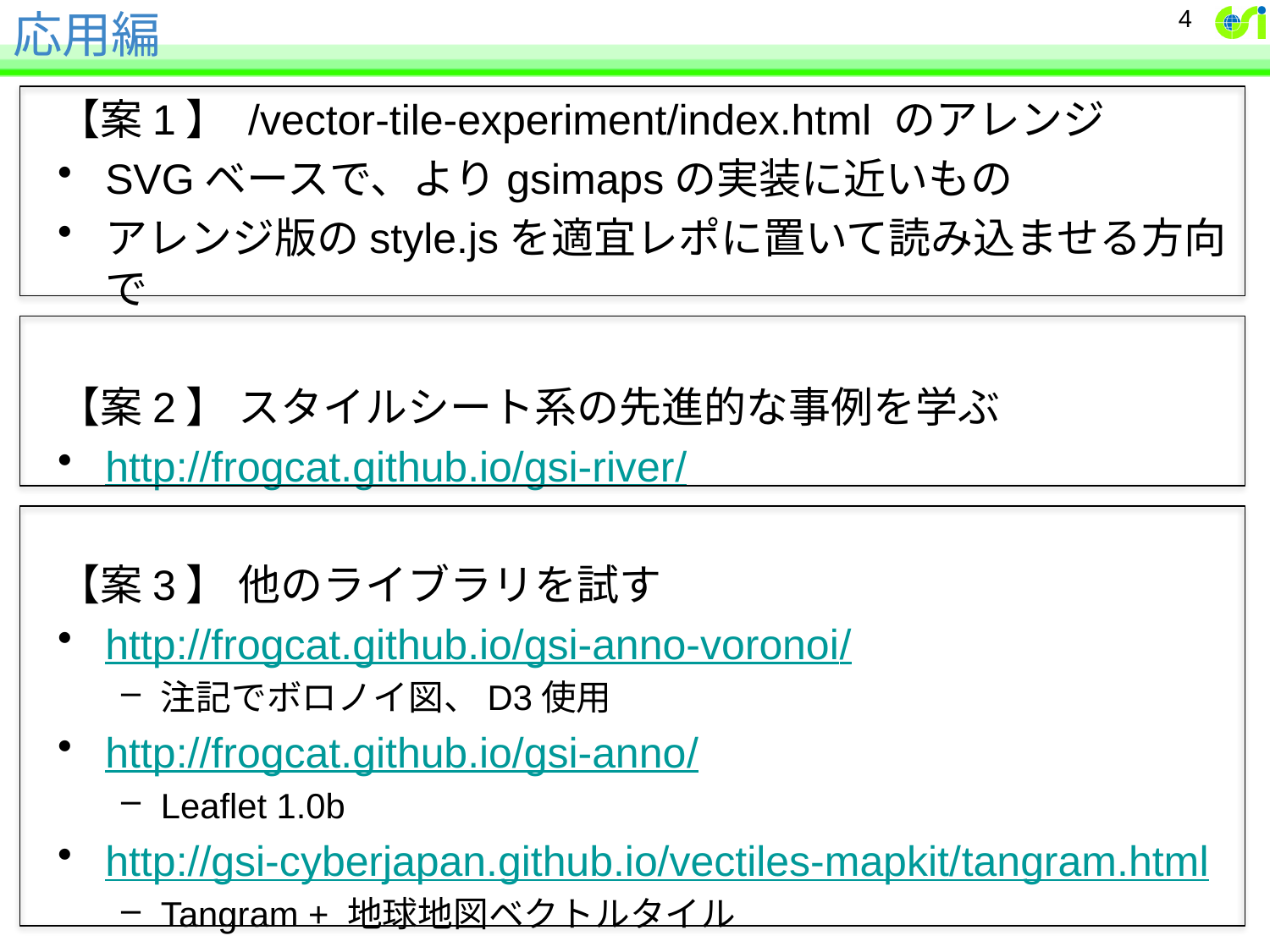

# 応用編
4

【案1】 /vector-tile-experiment/index.html のアレンジ
SVGベースで、よりgsimapsの実装に近いもの
アレンジ版のstyle.jsを適宜レポに置いて読み込ませる方向で

【案2】 スタイルシート系の先進的な事例を学ぶ
http://frogcat.github.io/gsi-river/

【案3】 他のライブラリを試す
http://frogcat.github.io/gsi-anno-voronoi/
注記でボロノイ図、D3使用
http://frogcat.github.io/gsi-anno/
Leaflet 1.0b
http://gsi-cyberjapan.github.io/vectiles-mapkit/tangram.html
Tangram + 地球地図ベクトルタイル